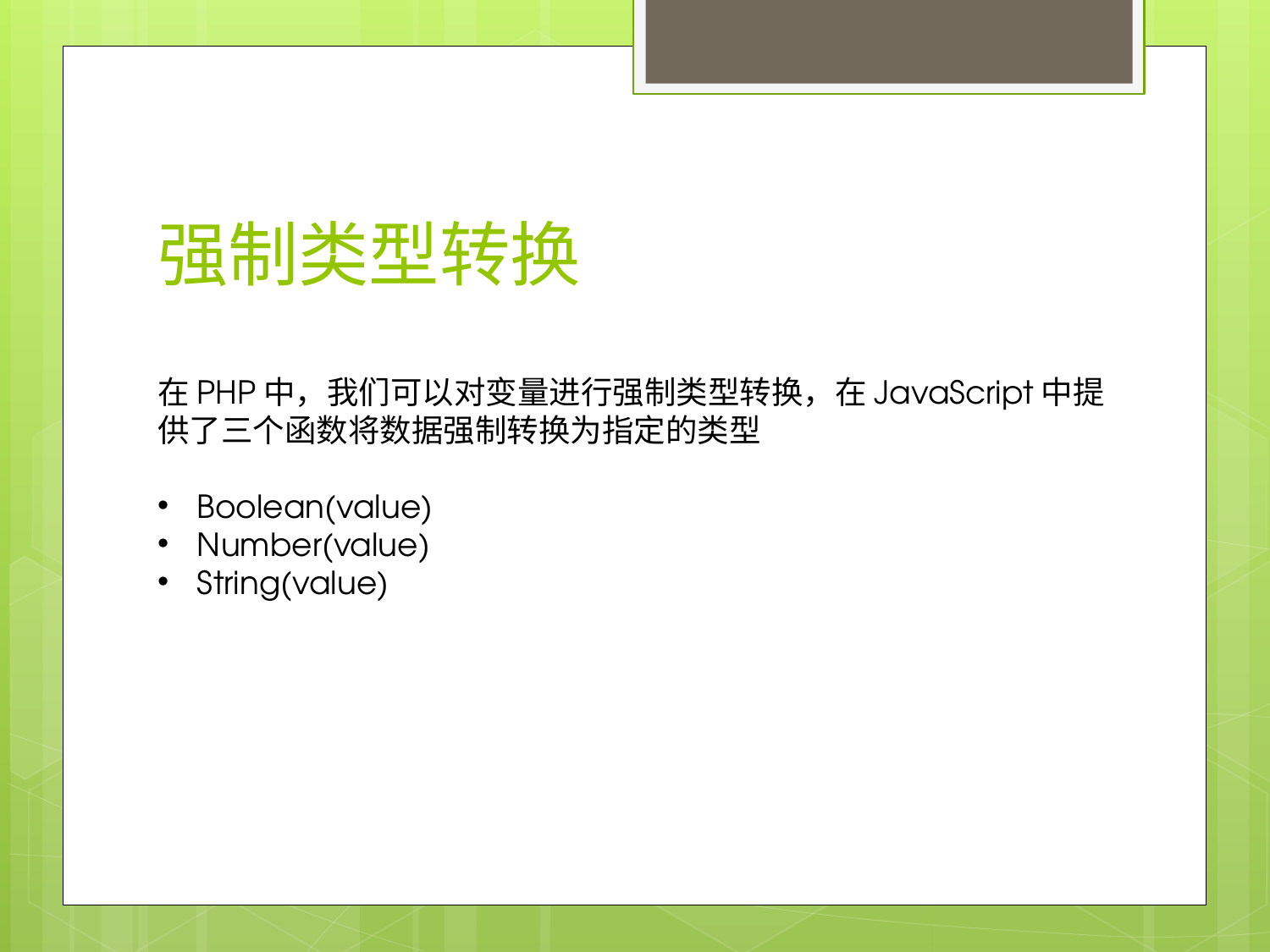

# 强制类型转换
在PHP中，我们可以对变量进行强制类型转换，在JavaScript中提供了三个函数将数据强制转换为指定的类型

Boolean(value)
Number(value)
String(value)